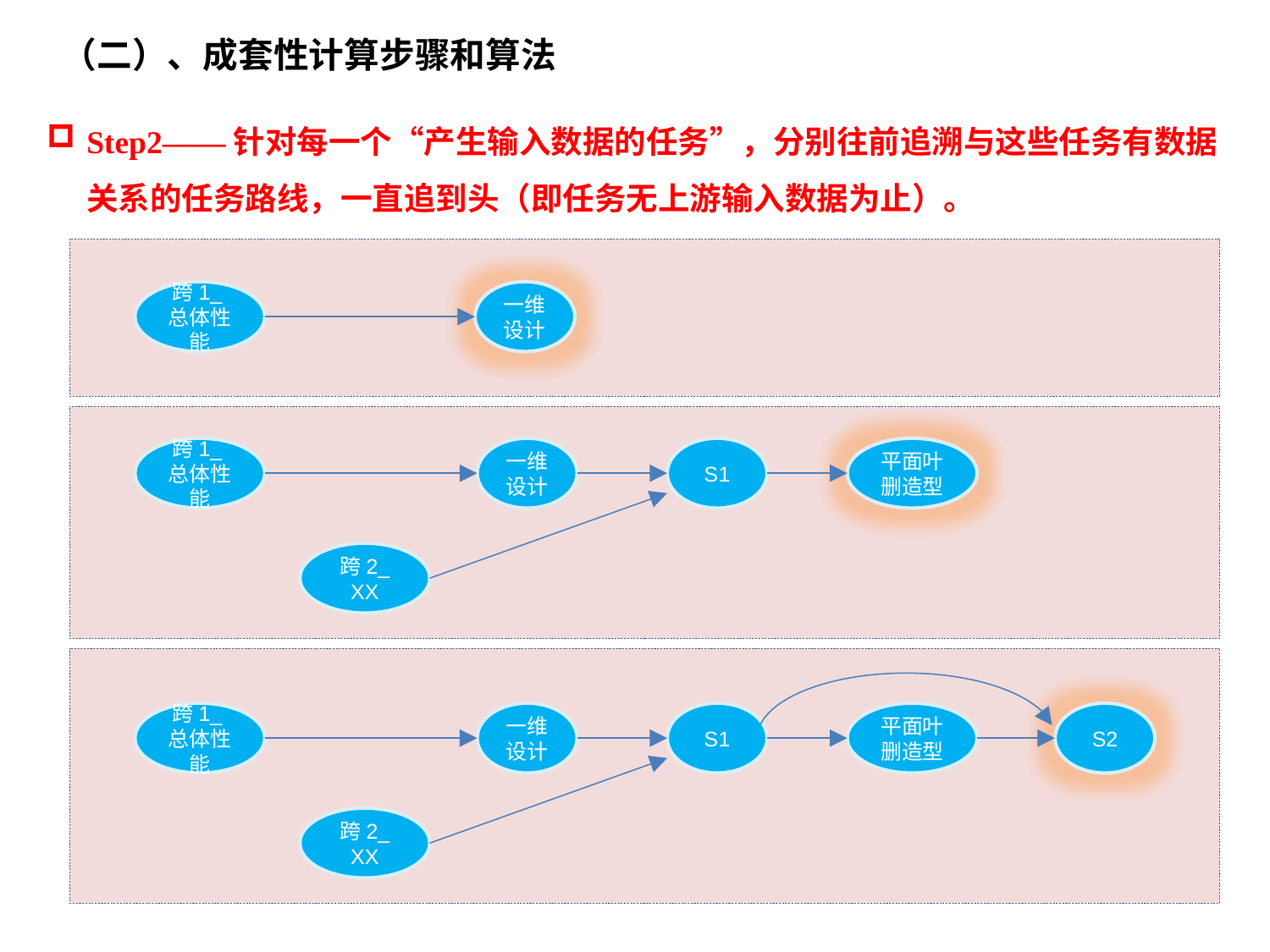

（二）、成套性计算步骤和算法
Step2——针对每一个“产生输入数据的任务”，分别往前追溯与这些任务有数据关系的任务路线，一直追到头（即任务无上游输入数据为止）。

跨1_总体性能
一维设计

跨1_总体性能
一维设计
S1
平面叶删造型
跨2_
XX

跨1_总体性能
一维设计
S1
平面叶删造型
S2
跨2_
XX